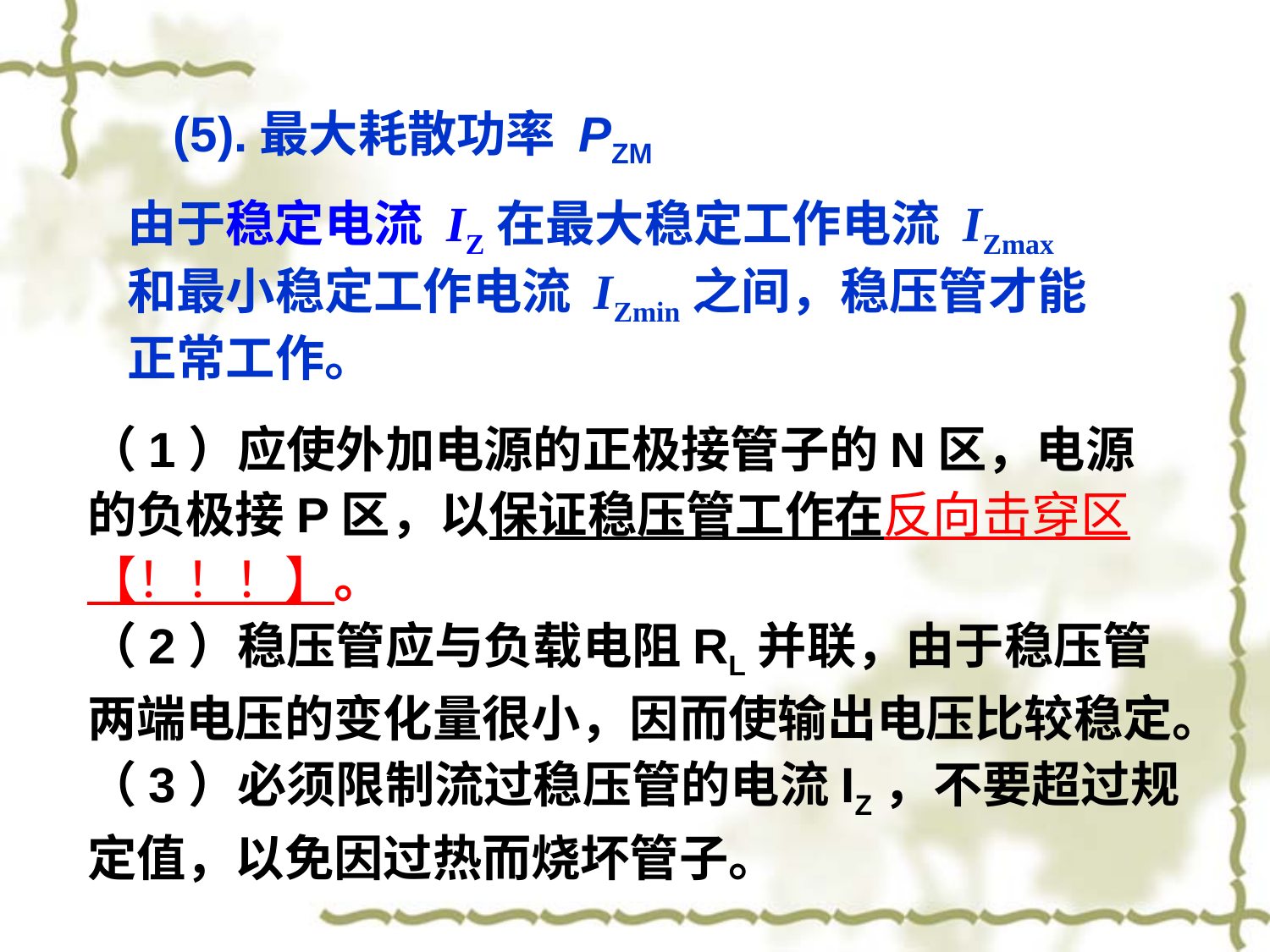

(5).最大耗散功率 PZM
由于稳定电流 IZ在最大稳定工作电流 IZmax 和最小稳定工作电流 IZmin之间，稳压管才能正常工作。
（1）应使外加电源的正极接管子的N区，电源的负极接P区，以保证稳压管工作在反向击穿区【！！！】。
（2）稳压管应与负载电阻RL并联，由于稳压管两端电压的变化量很小，因而使输出电压比较稳定。
（3）必须限制流过稳压管的电流IZ，不要超过规定值，以免因过热而烧坏管子。
54